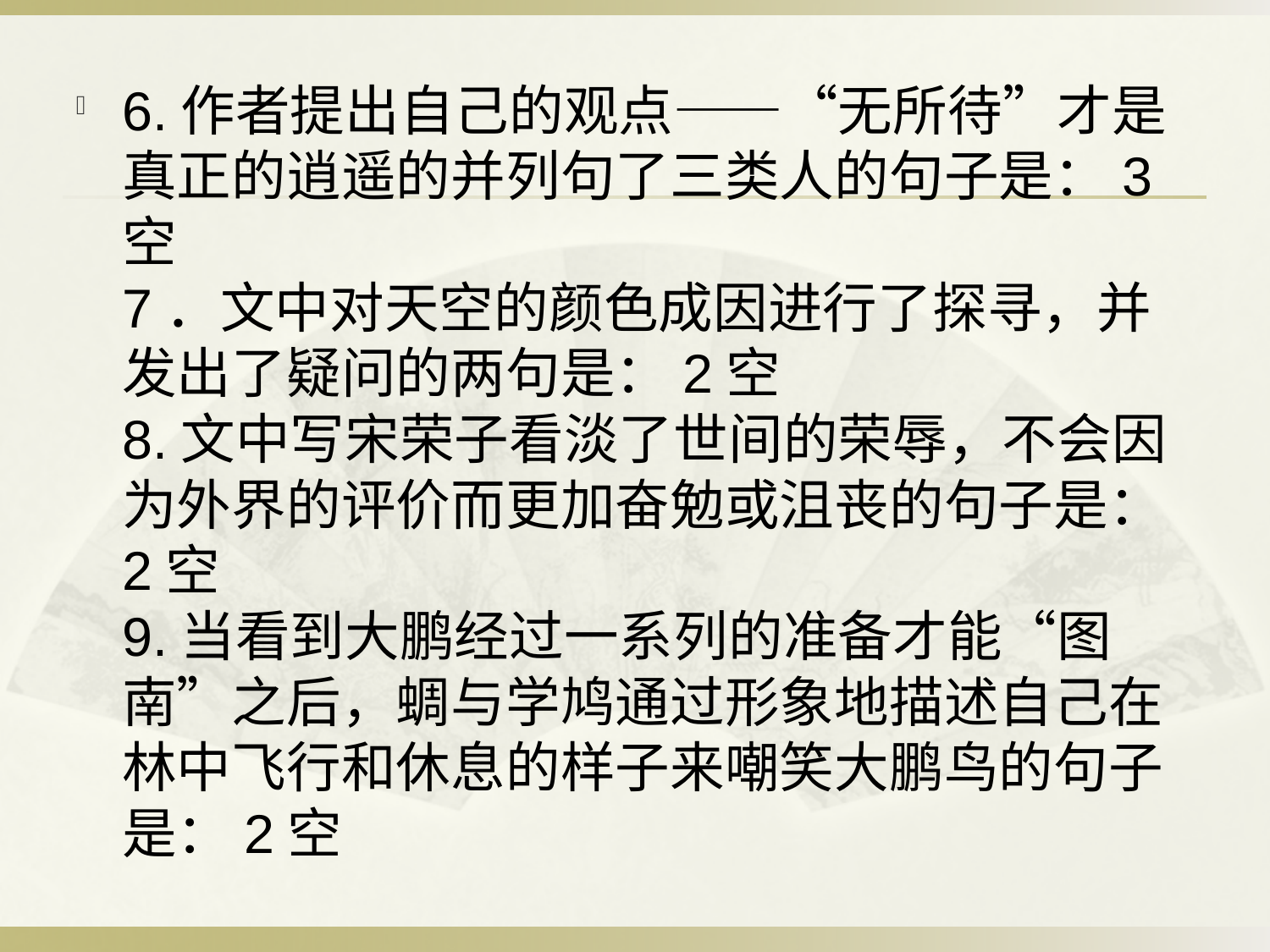

#
6.作者提出自己的观点——“无所待”才是真正的逍遥的并列句了三类人的句子是：3空
7．文中对天空的颜色成因进行了探寻，并发出了疑问的两句是：2空
8.文中写宋荣子看淡了世间的荣辱，不会因为外界的评价而更加奋勉或沮丧的句子是：2空
9.当看到大鹏经过一系列的准备才能“图南”之后，蜩与学鸠通过形象地描述自己在林中飞行和休息的样子来嘲笑大鹏鸟的句子是：2空